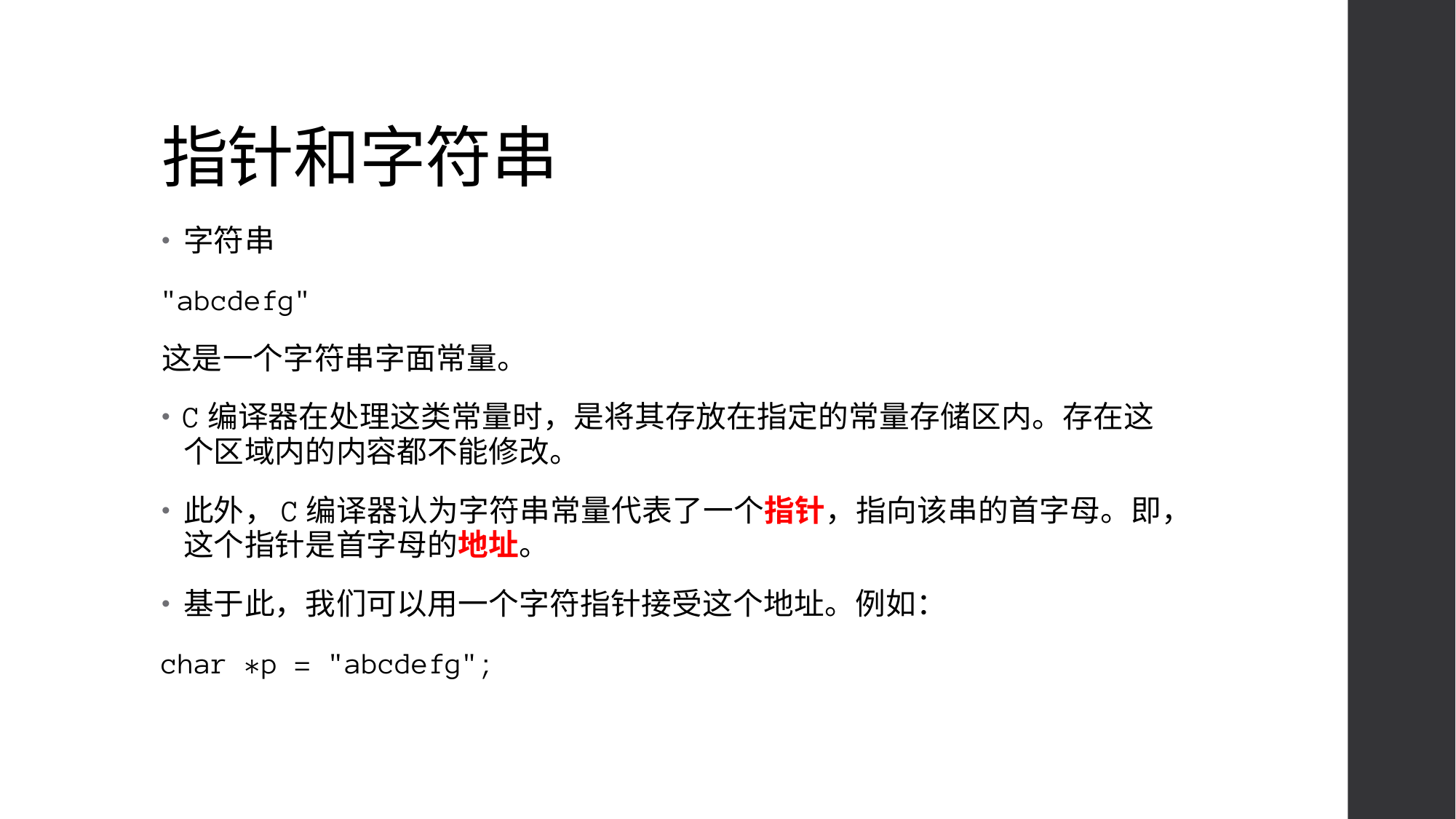

# 指针和字符串
字符串
"abcdefg"
这是一个字符串字面常量。
C编译器在处理这类常量时，是将其存放在指定的常量存储区内。存在这个区域内的内容都不能修改。
此外，C编译器认为字符串常量代表了一个指针，指向该串的首字母。即，这个指针是首字母的地址。
基于此，我们可以用一个字符指针接受这个地址。例如：
char *p = "abcdefg";